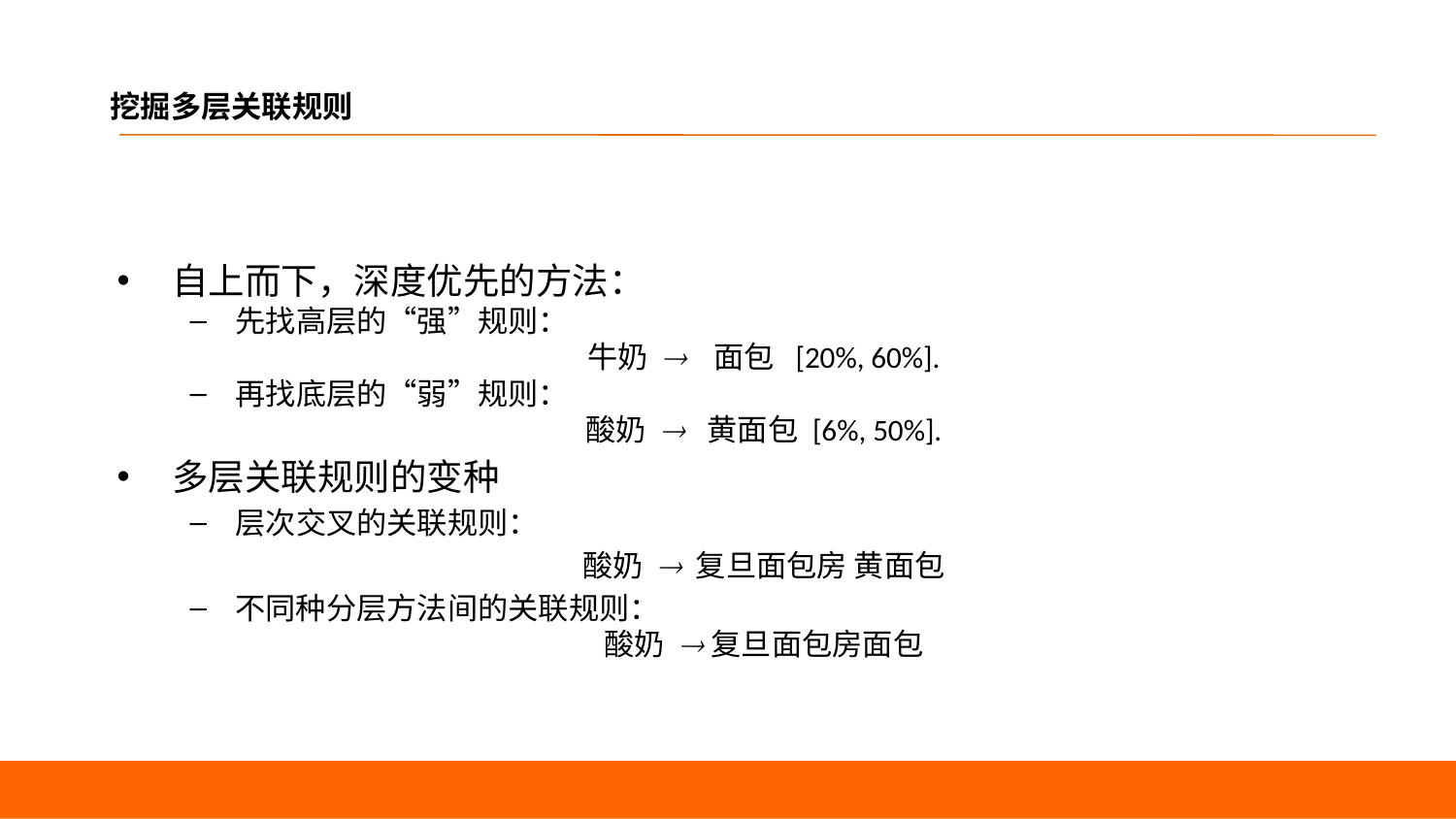

# 挖掘多层关联规则
自上而下，深度优先的方法：
先找高层的“强”规则：
牛奶 →   面包  [20%, 60%].
再找底层的“弱”规则：
酸奶 → 黄面包 [6%, 50%].
多层关联规则的变种
层次交叉的关联规则：
酸奶 → 复旦面包房 黄面包
不同种分层方法间的关联规则：
酸奶 →复旦面包房面包